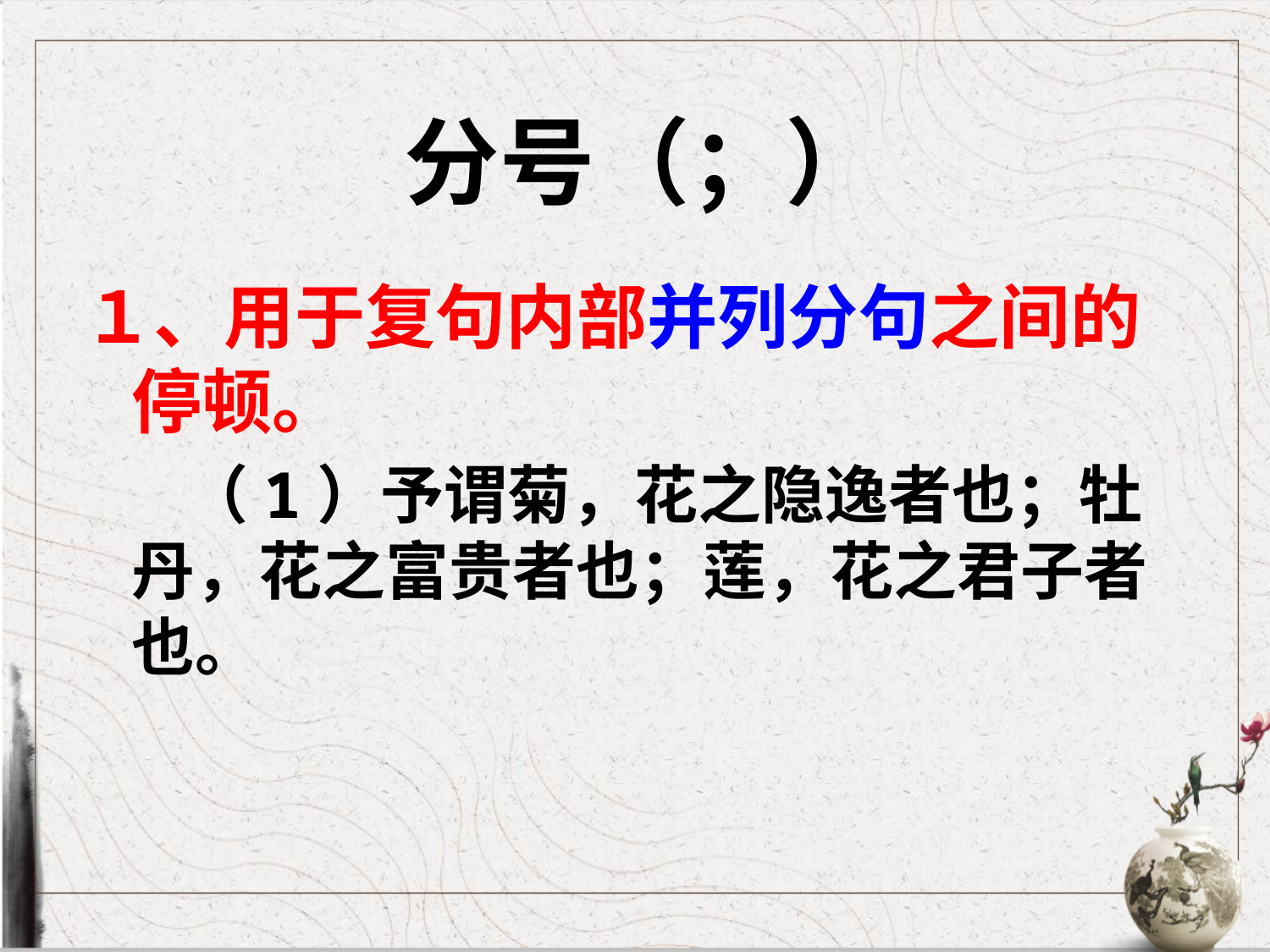

# 分号（；）
１、用于复句内部并列分句之间的停顿。
      （1）予谓菊，花之隐逸者也；牡丹，花之富贵者也；莲，花之君子者也。